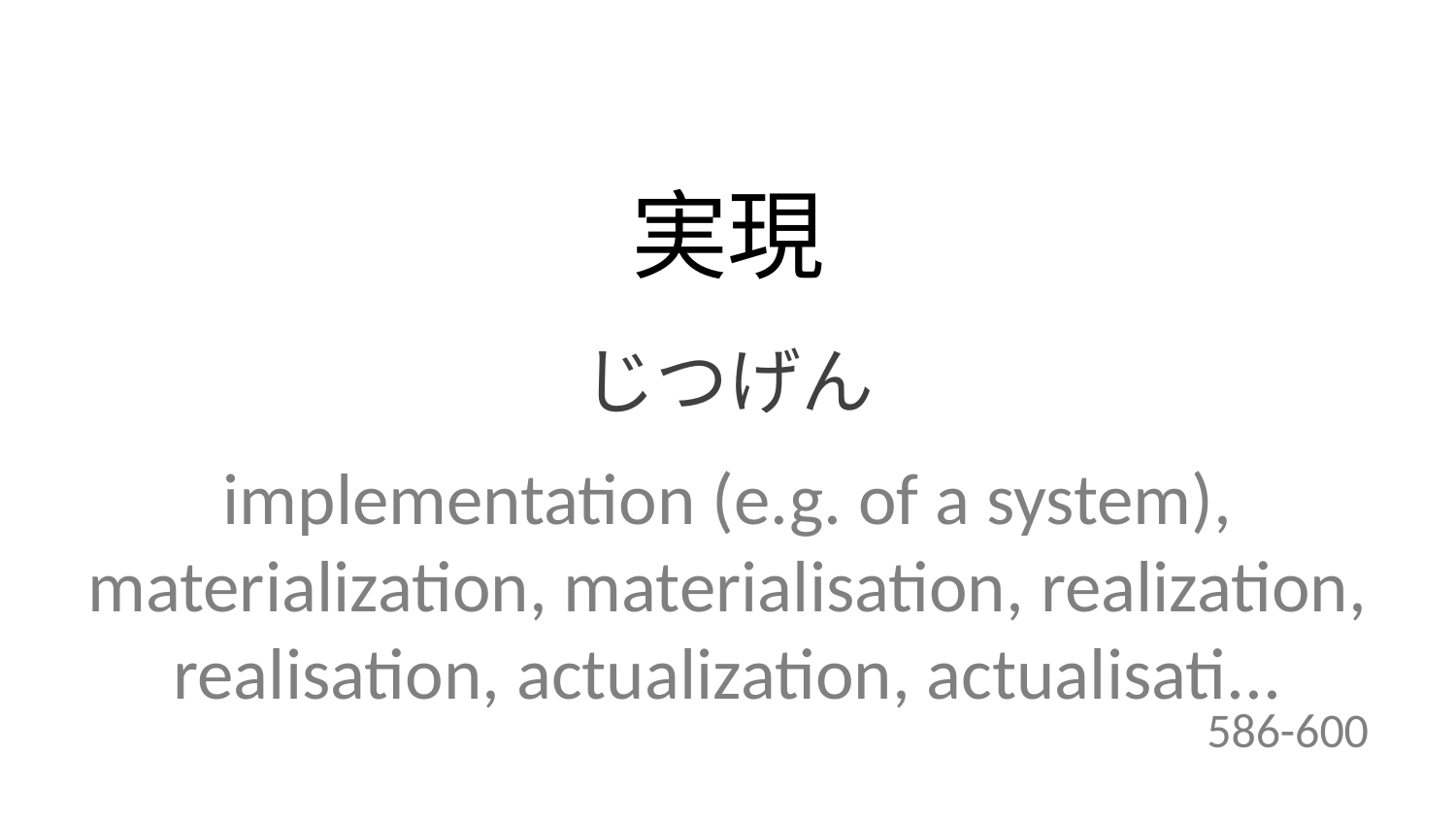

実現

じつげん
implementation (e.g. of a system), materialization, materialisation, realization, realisation, actualization, actualisati...
586-600